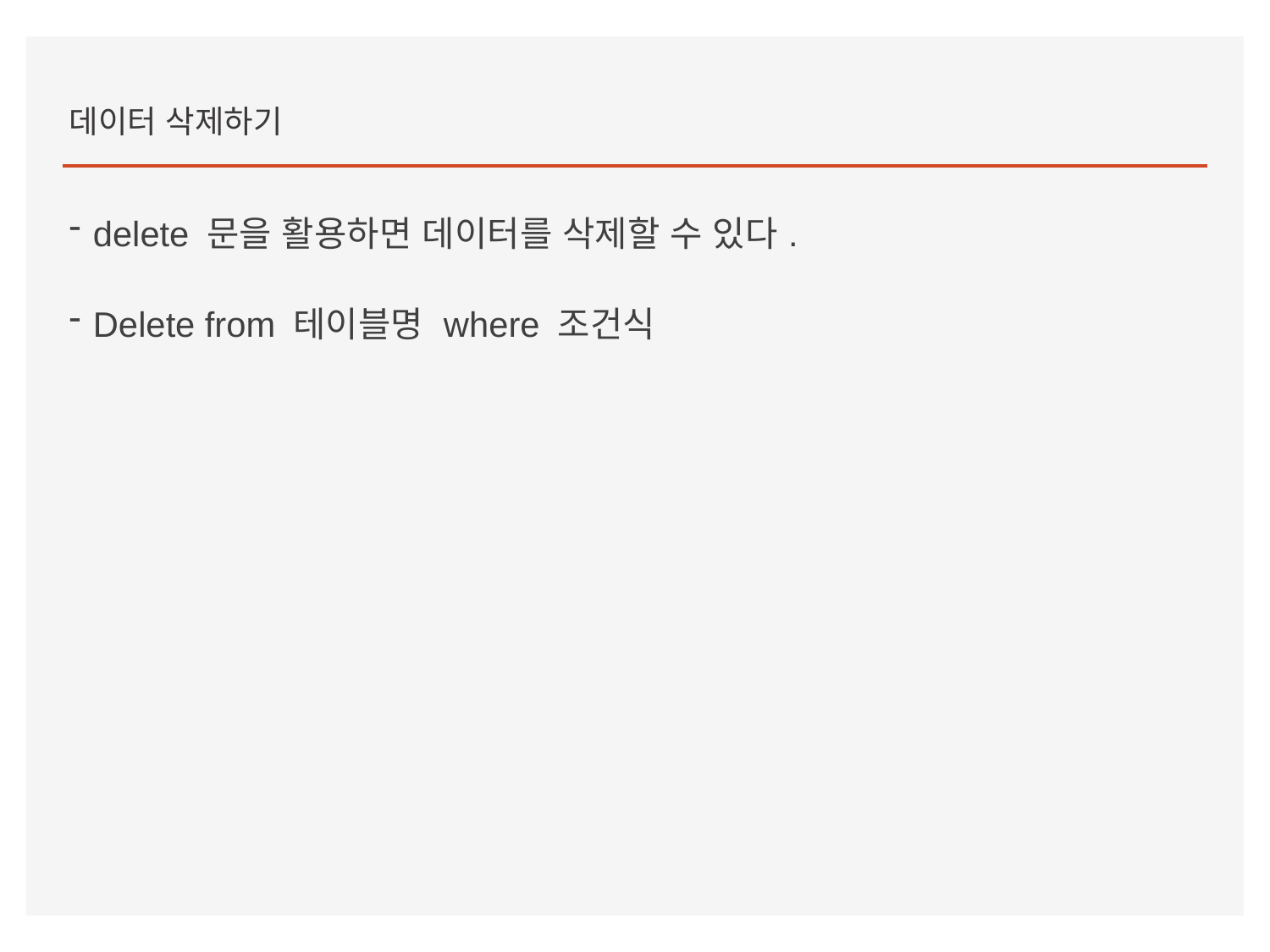

데이터 삭제하기
delete 문을 활용하면 데이터를 삭제할 수 있다.
Delete from 테이블명 where 조건식